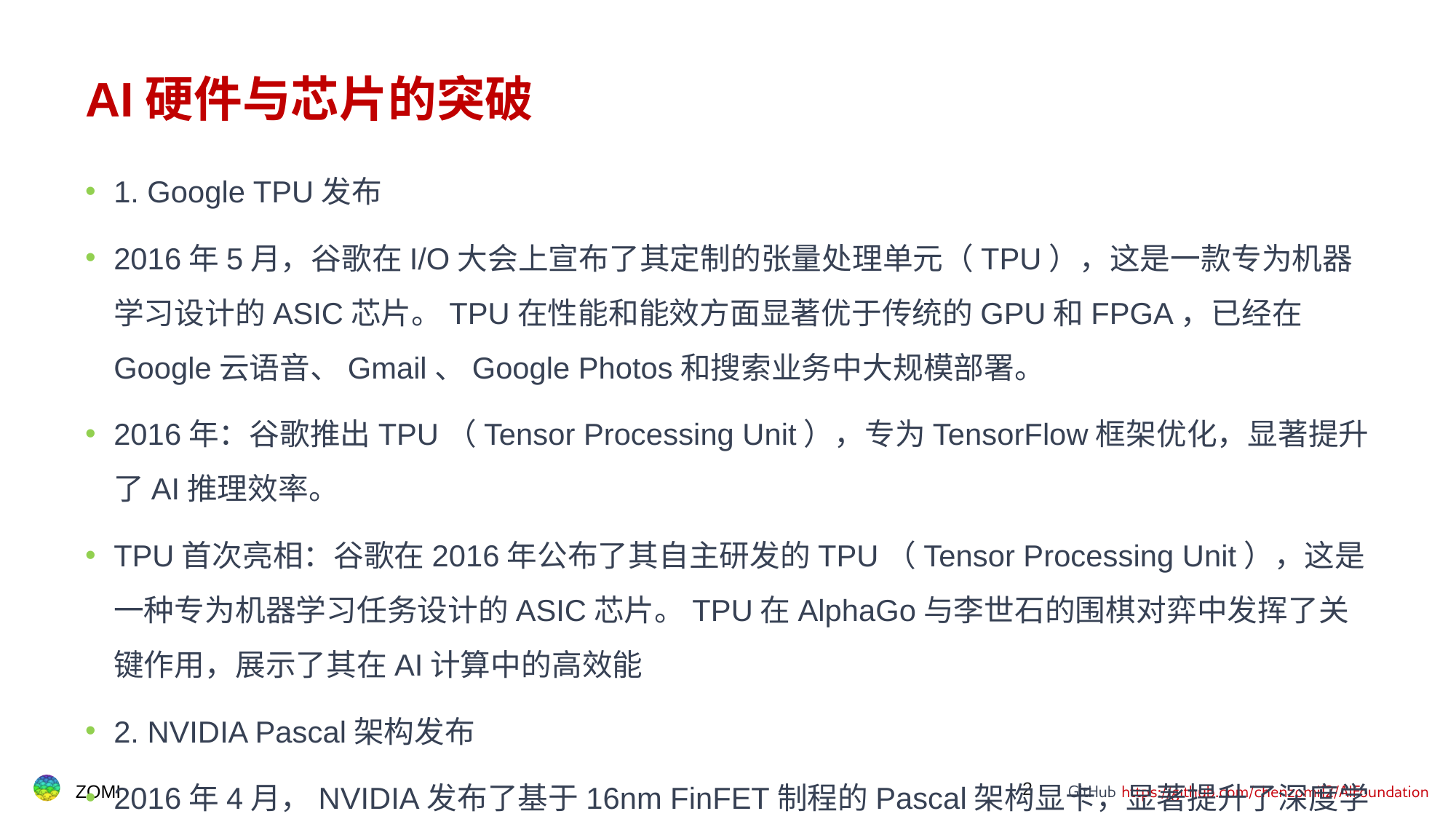

# AI硬件与芯片的突破
1. Google TPU发布
2016年5月，谷歌在I/O大会上宣布了其定制的张量处理单元（TPU），这是一款专为机器学习设计的ASIC芯片。TPU在性能和能效方面显著优于传统的GPU和FPGA，已经在Google云语音、Gmail、Google Photos和搜索业务中大规模部署。
2016年：谷歌推出TPU（Tensor Processing Unit），专为TensorFlow框架优化，显著提升了AI推理效率。
TPU首次亮相：谷歌在2016年公布了其自主研发的TPU（Tensor Processing Unit），这是一种专为机器学习任务设计的ASIC芯片。TPU在AlphaGo与李世石的围棋对弈中发挥了关键作用，展示了其在AI计算中的高效能
2. NVIDIA Pascal架构发布
2016年4月，NVIDIA发布了基于16nm FinFET制程的Pascal架构显卡，显著提升了深度学习任务的性能。其中，DGX-1超级计算机配备了8颗Pascal架构的Tesla P100 GPU，成为深度学习领域的强大工具。
GPU成为AI计算的标配：英伟达的GPU在2016年成为深度学习和AI训练的核心硬件。其Pascal架构的GPU（如Tesla P100）在AI计算中表现出色，广泛应用于数据中心和AI研究14。
DGX-1超级计算机发布：英伟达推出了全球首款深度学习超级计算机DGX-1，专为AI训练设计，搭载8块Tesla P100 GPU，性能相当于250台传统服务器

3. Intel收购Nervana Systems
2016年8月，Intel宣布收购深度学习创业公司Nervana Systems，旨在提升其在AI硬件领域的竞争力。Nervana计划推出深度学习定制芯片Nervana Engine，相比GPU在训练方面可提升10倍性能。
收购Nervana Systems：2016年，英特尔收购了深度学习芯片初创公司Nervana Systems，旨在开发专为AI优化的硬件。Nervana的芯片设计专注于高效能AI计算，为英特尔在AI领域的竞争提供了技术支持46。
FPGA与AI结合：英特尔还通过其FPGA（现场可编程门阵列）技术推动AI硬件创新，特别是在低功耗和高效率的AI推理任务中